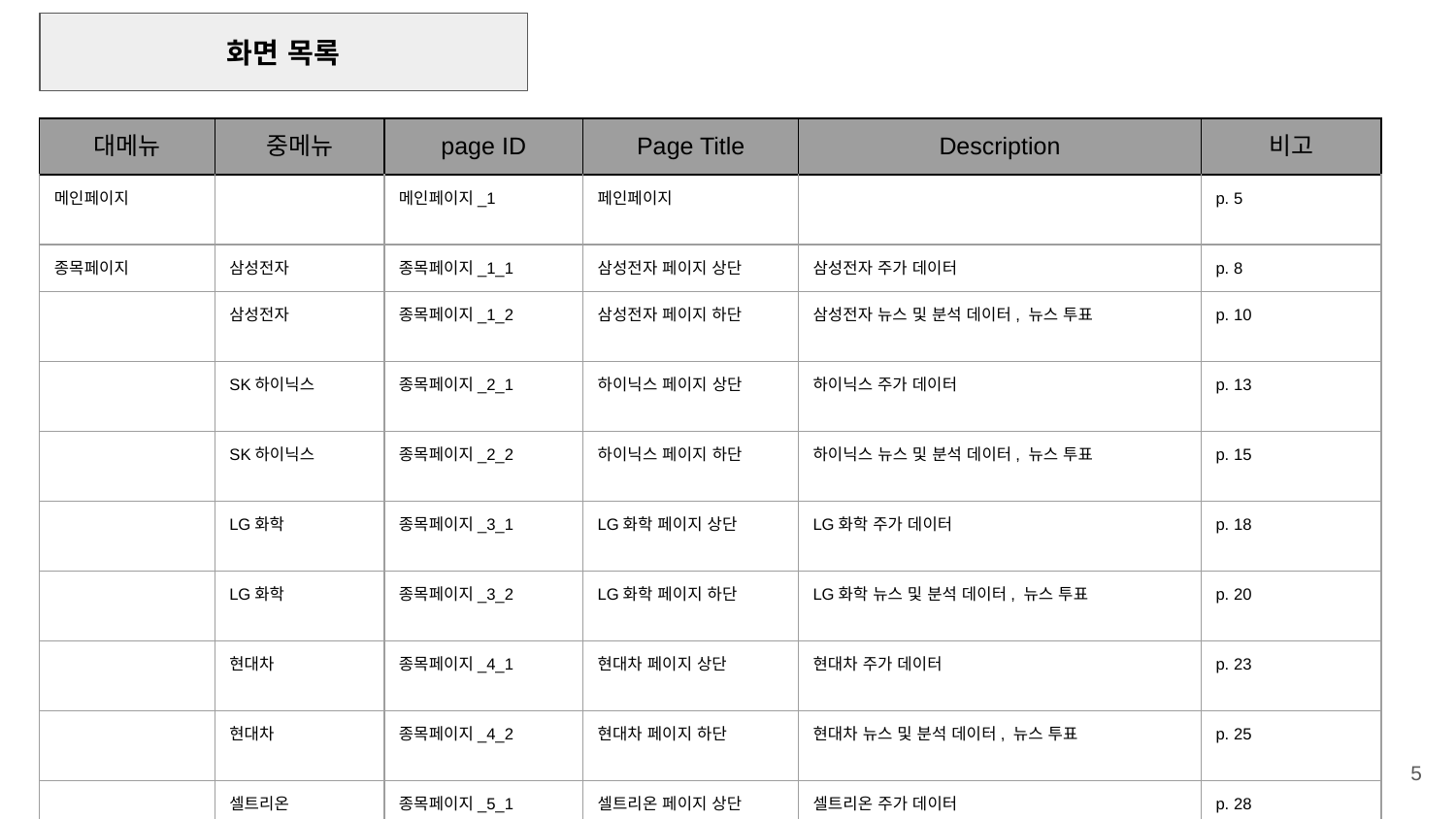

화면 목록
| 대메뉴 | 중메뉴 | page ID | Page Title | Description | 비고 |
| --- | --- | --- | --- | --- | --- |
| 메인페이지 |  | 메인페이지\_1 | 페인페이지 |  | p. 5 |
| 종목페이지 | 삼성전자 | 종목페이지\_1\_1 | 삼성전자 페이지 상단 | 삼성전자 주가 데이터 | p. 8 |
|  | 삼성전자 | 종목페이지\_1\_2 | 삼성전자 페이지 하단 | 삼성전자 뉴스 및 분석 데이터, 뉴스 투표 | p. 10 |
|  | SK하이닉스 | 종목페이지\_2\_1 | 하이닉스 페이지 상단 | 하이닉스 주가 데이터 | p. 13 |
|  | SK하이닉스 | 종목페이지\_2\_2 | 하이닉스 페이지 하단 | 하이닉스 뉴스 및 분석 데이터, 뉴스 투표 | p. 15 |
|  | LG화학 | 종목페이지\_3\_1 | LG화학 페이지 상단 | LG화학 주가 데이터 | p. 18 |
|  | LG화학 | 종목페이지\_3\_2 | LG화학 페이지 하단 | LG화학 뉴스 및 분석 데이터, 뉴스 투표 | p. 20 |
|  | 현대차 | 종목페이지\_4\_1 | 현대차 페이지 상단 | 현대차 주가 데이터 | p. 23 |
|  | 현대차 | 종목페이지\_4\_2 | 현대차 페이지 하단 | 현대차 뉴스 및 분석 데이터, 뉴스 투표 | p. 25 |
|  | 셀트리온 | 종목페이지\_5\_1 | 셀트리온 페이지 상단 | 셀트리온 주가 데이터 | p. 28 |
|  | 셀트리온 | 종목페이지\_5\_1 | 셀트리온 페이지 상단 | 셀트리온 주가 데이터 | p. 30 |
| 태블로 |  | 태블로\_1 | 태블로 페이지 | ARIMA, FBProbhet, LSTM 등 그래프 | p. 32 |
5